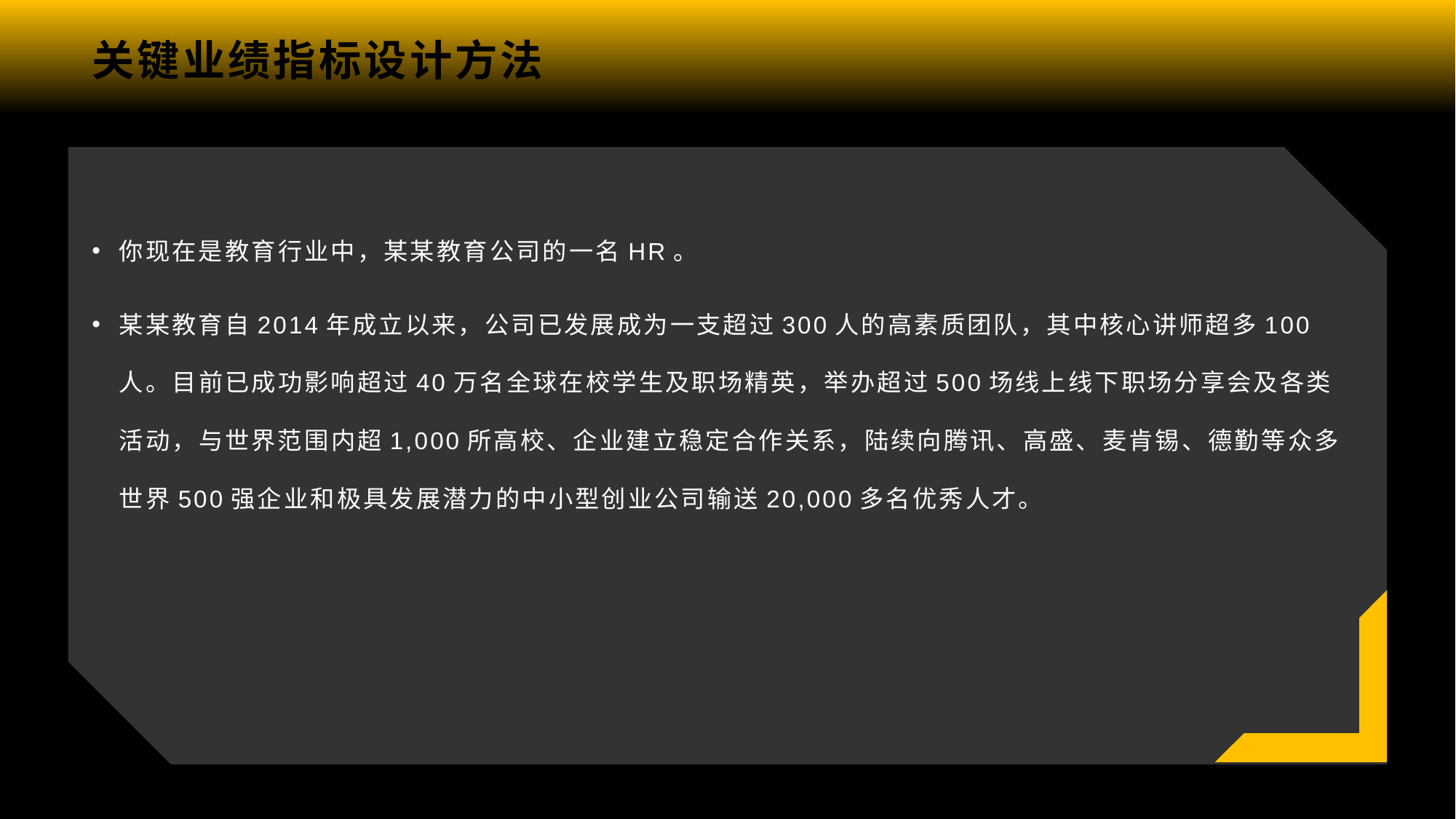

# 关键业绩指标设计方法

你现在是教育行业中，某某教育公司的一名HR。
某某教育自2014年成立以来，公司已发展成为一支超过300人的高素质团队，其中核心讲师超多100人。目前已成功影响超过40万名全球在校学生及职场精英，举办超过500场线上线下职场分享会及各类活动，与世界范围内超1,000所高校、企业建立稳定合作关系，陆续向腾讯、高盛、麦肯锡、德勤等众多世界500强企业和极具发展潜力的中小型创业公司输送20,000多名优秀人才。